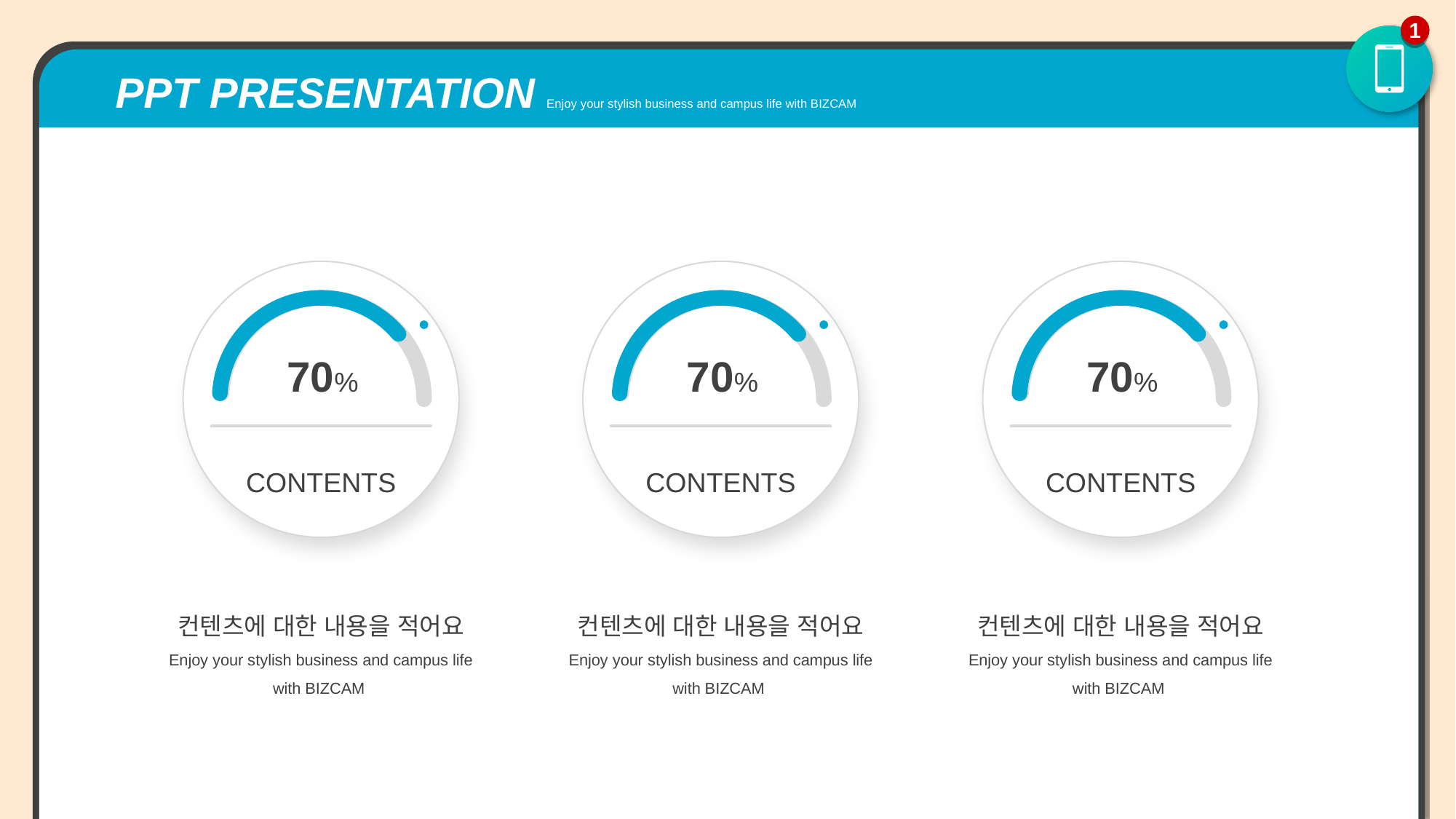

1

PPT PRESENTATION Enjoy your stylish business and campus life with BIZCAM

70%
70%
70%
CONTENTS

컨텐츠에 대한 내용을 적어요
Enjoy your stylish business and campus life with BIZCAM
CONTENTS

컨텐츠에 대한 내용을 적어요
Enjoy your stylish business and campus life with BIZCAM
CONTENTS

컨텐츠에 대한 내용을 적어요
Enjoy your stylish business and campus life with BIZCAM